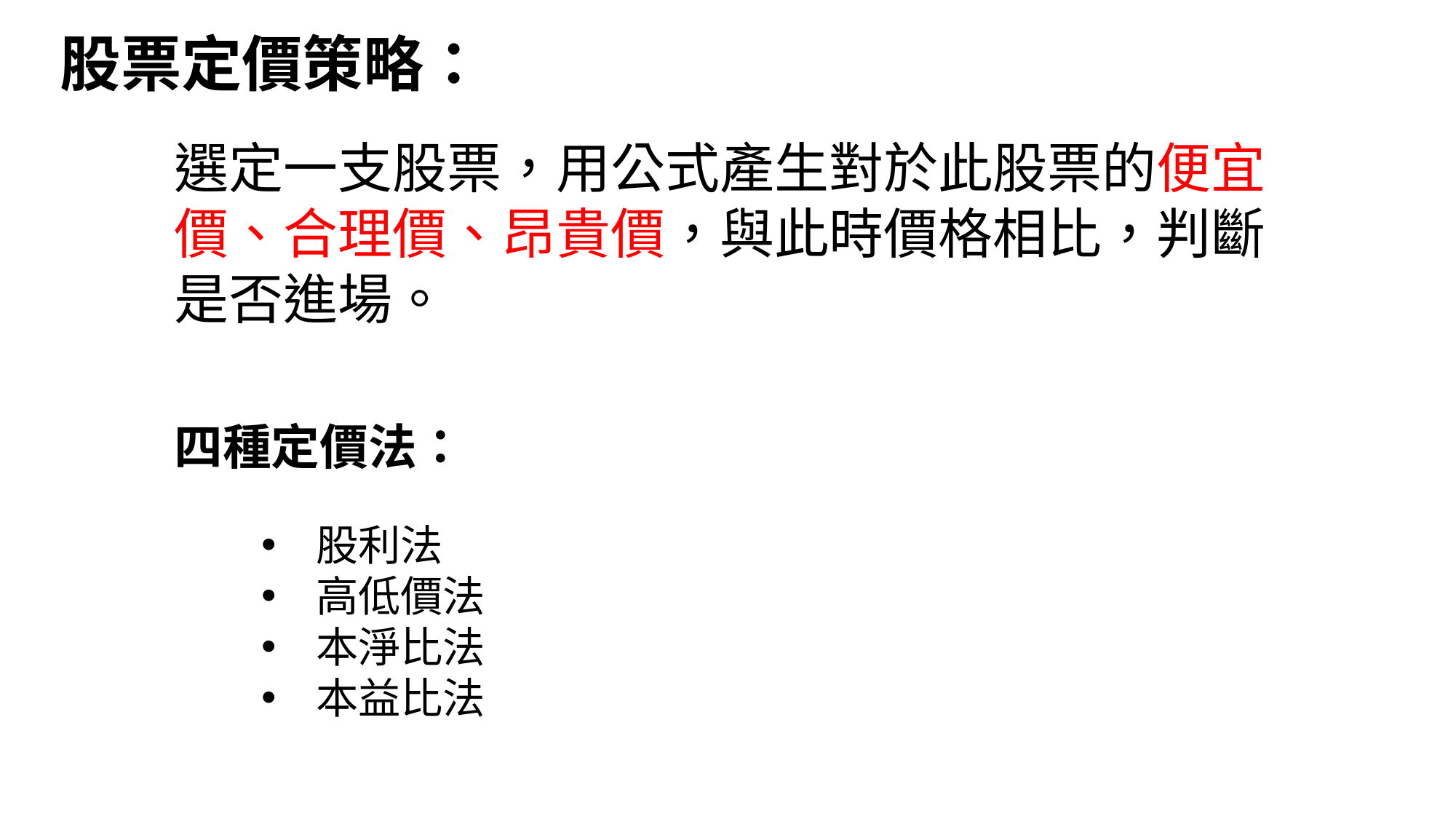

股票定價策略：
選定一支股票，用公式產生對於此股票的便宜價、合理價、昂貴價，與此時價格相比，判斷是否進場。
四種定價法：
股利法
高低價法
本淨比法
本益比法